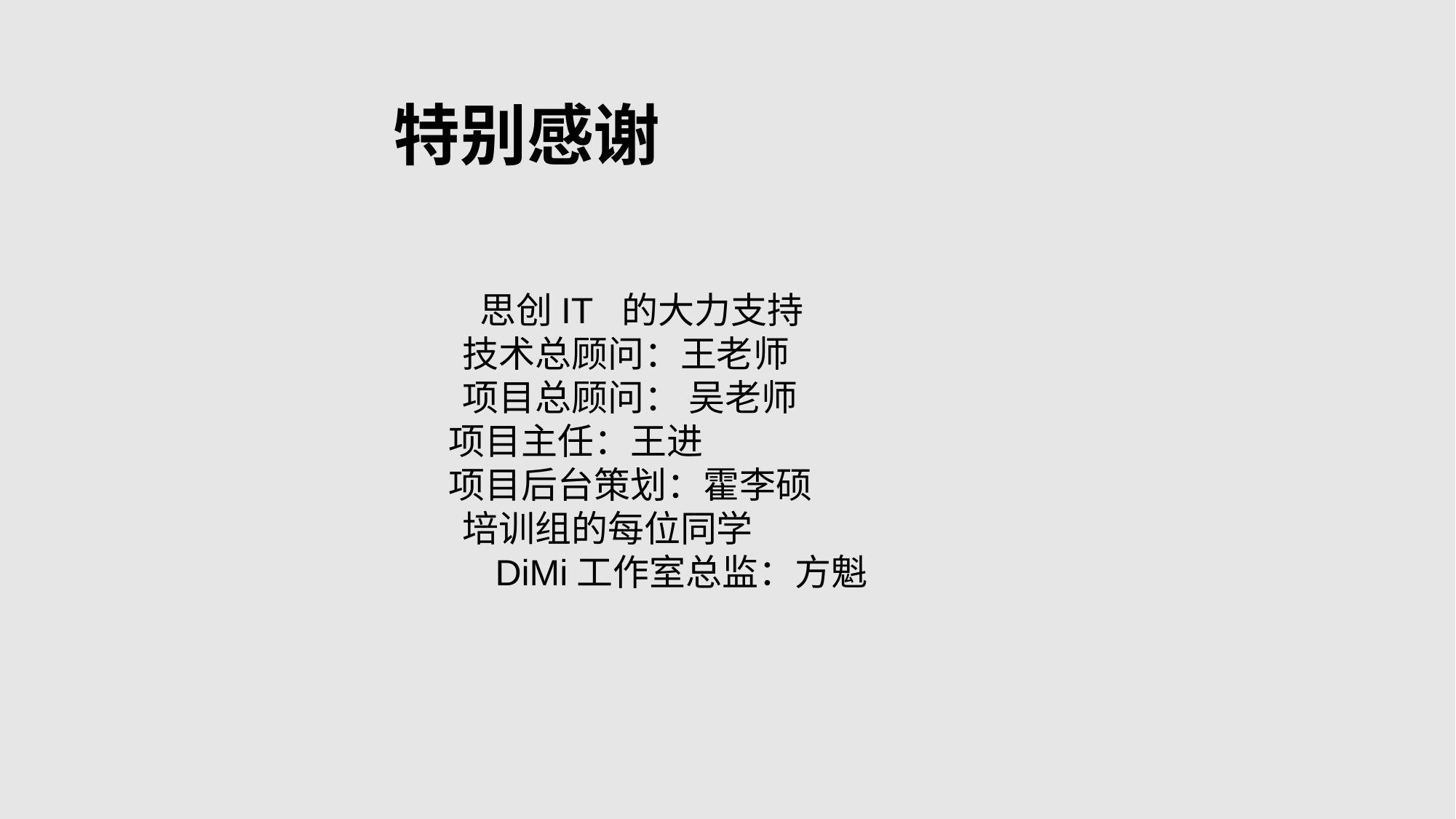

特别感谢
                               思创IT  的大力支持
                     技术总顾问：王老师
                     项目总顾问： 吴老师
	      项目主任：王进
	      项目后台策划：霍李硕
                     培训组的每位同学
                     DiMi工作室总监：方魁